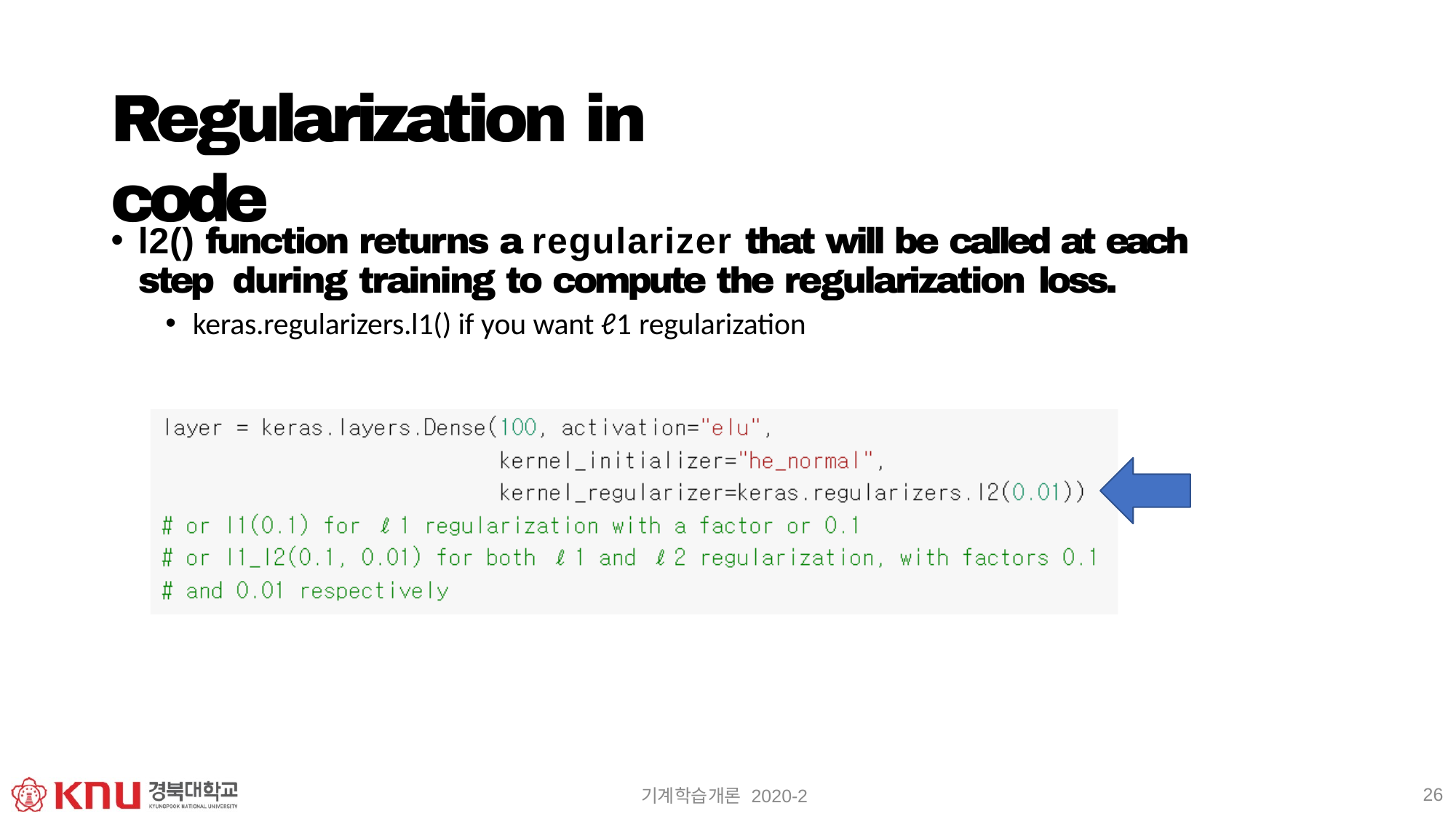

# Regularization in code
l2() function returns a regularizer that will be called at each step  during training to compute the regularization loss.
keras.regularizers.l1() if you want ℓ1 regularization

26
기계학습개론 2020-2